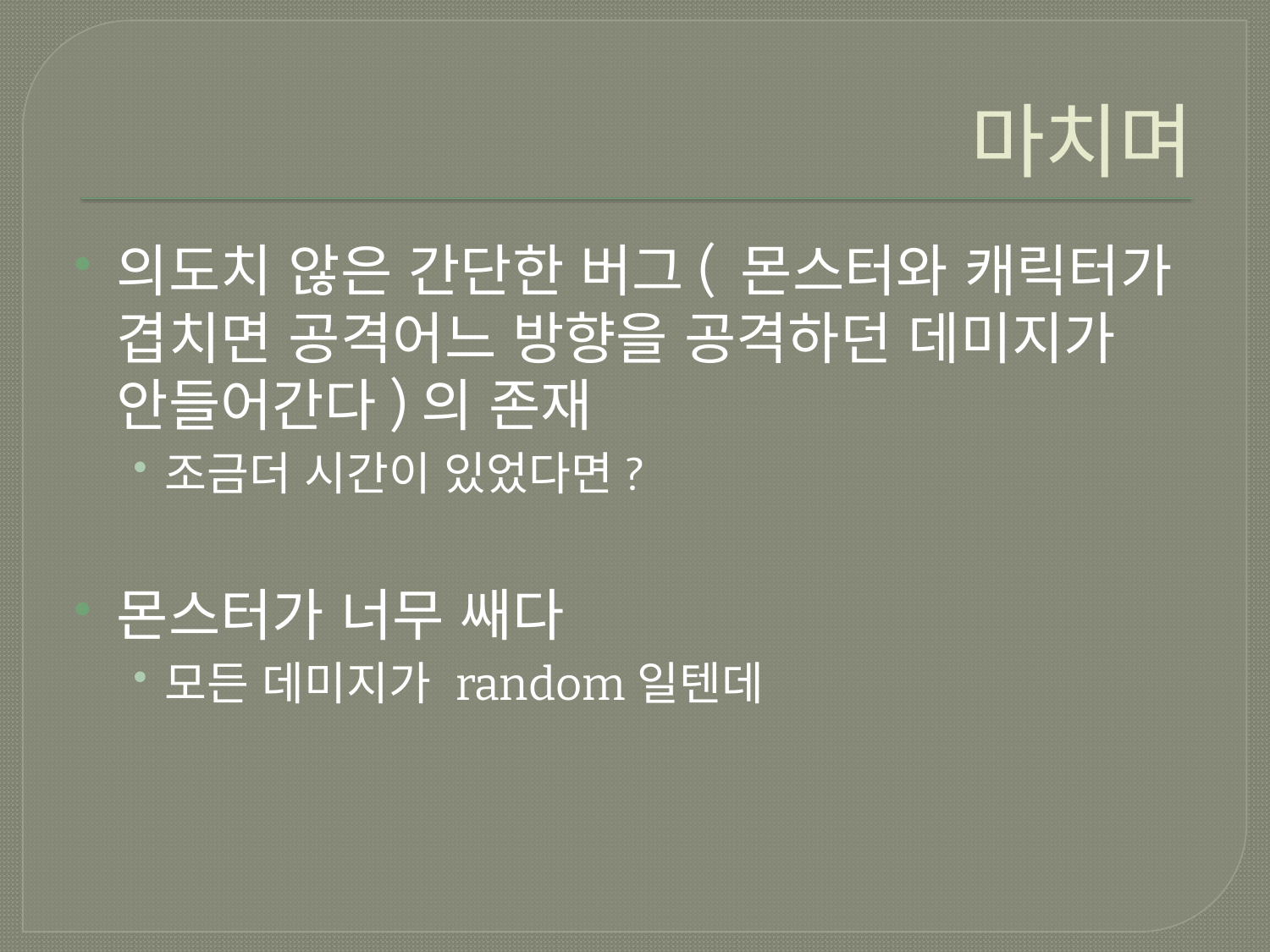

# 마치며
의도치 않은 간단한 버그( 몬스터와 캐릭터가 겹치면 공격어느 방향을 공격하던 데미지가 안들어간다)의 존재
조금더 시간이 있었다면?

몬스터가 너무 쌔다
모든 데미지가 random일텐데